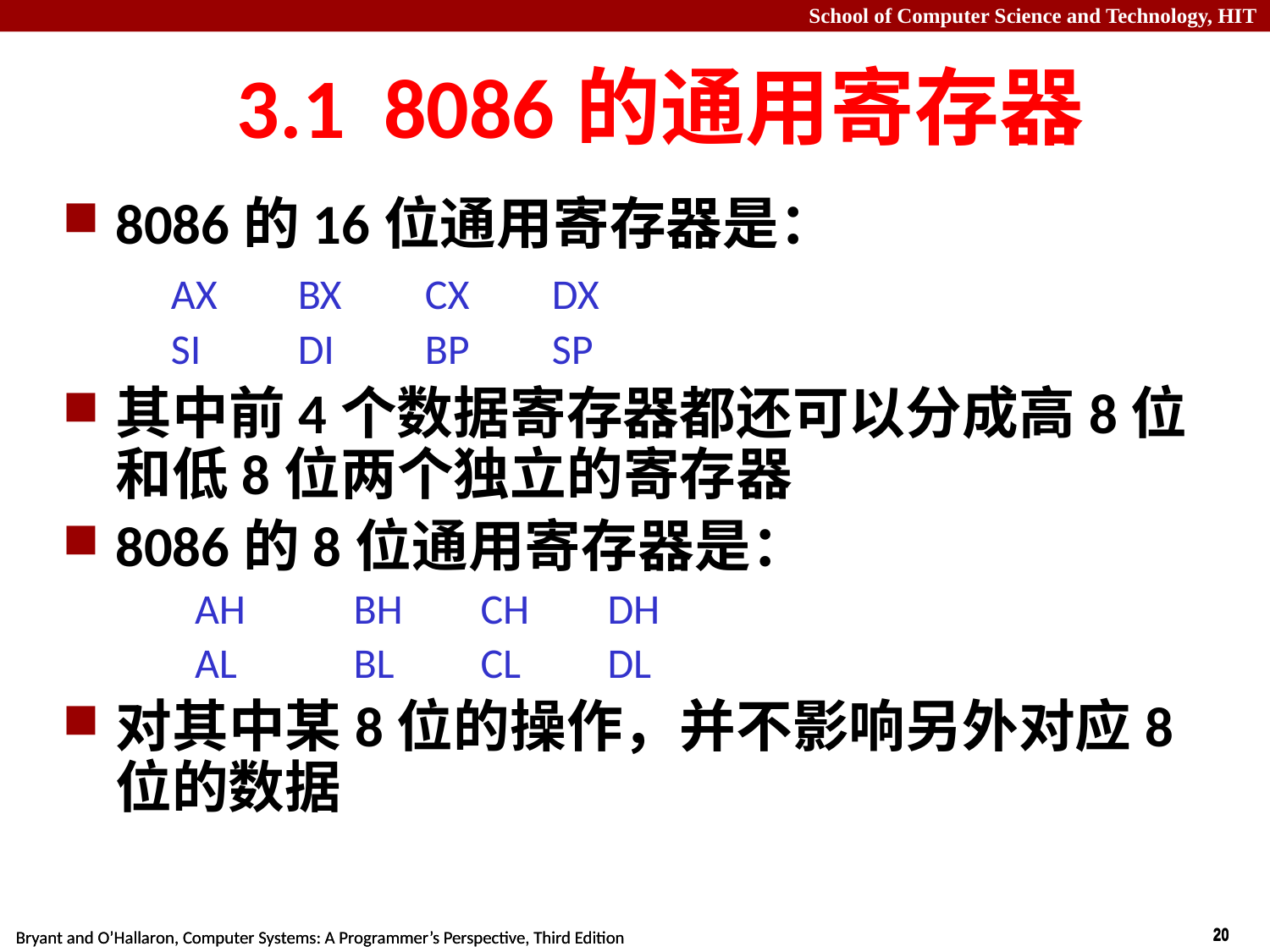

# 3.1  8086的通用寄存器
8086的16位通用寄存器是：
	AX	BX	CX	DX
	SI	DI	BP	SP
其中前4个数据寄存器都还可以分成高8位和低8位两个独立的寄存器
8086的8位通用寄存器是：
AH	BH	CH	DH
AL	BL	CL	DL
对其中某8位的操作，并不影响另外对应8位的数据